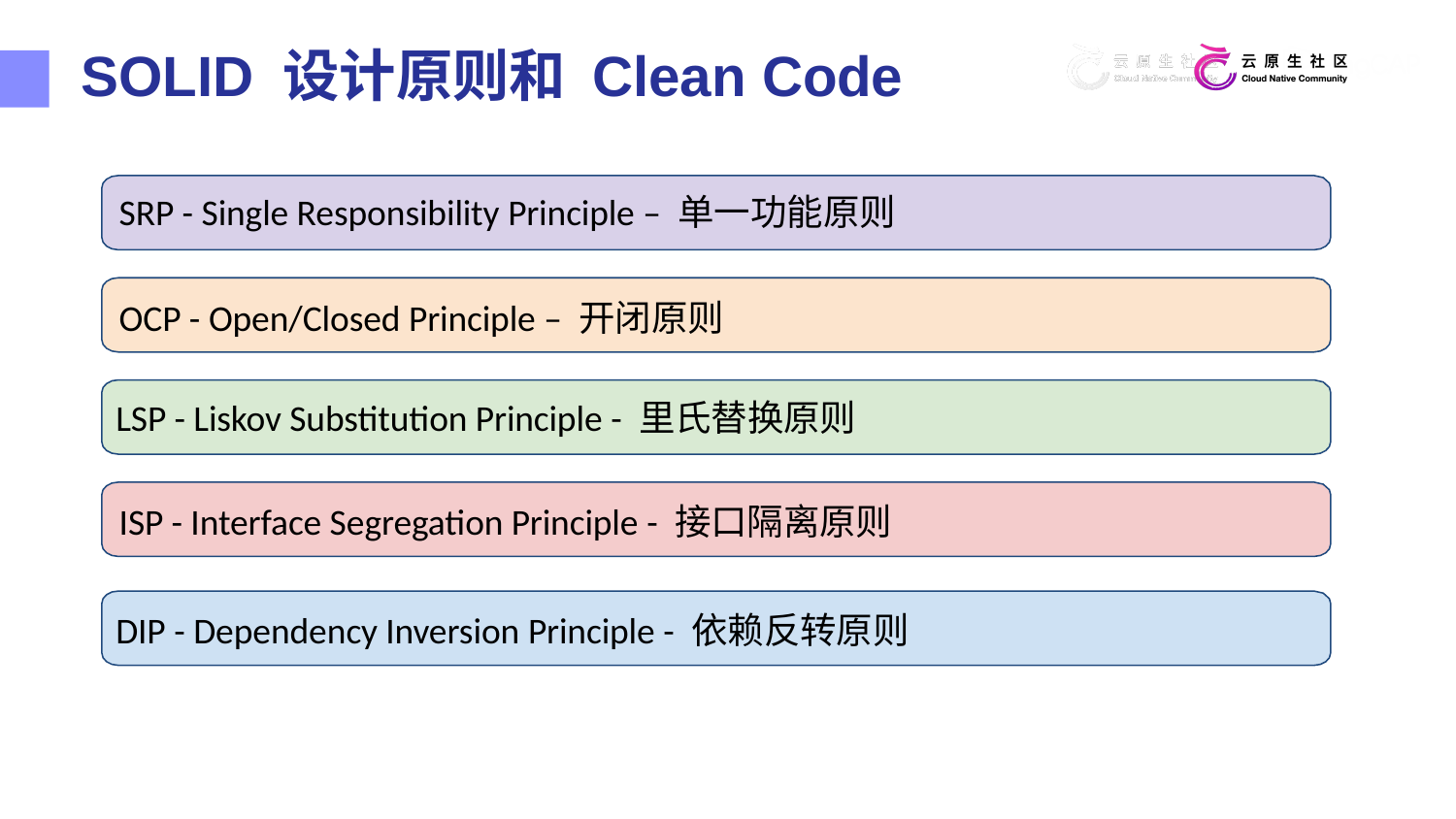

SOLID 设计原则和 Clean Code

SRP - Single Responsibility Principle – 单一功能原则

OCP - Open/Closed Principle – 开闭原则

LSP - Liskov Substitution Principle - 里氏替换原则

ISP - Interface Segregation Principle - 接口隔离原则

DIP - Dependency Inversion Principle - 依赖反转原则